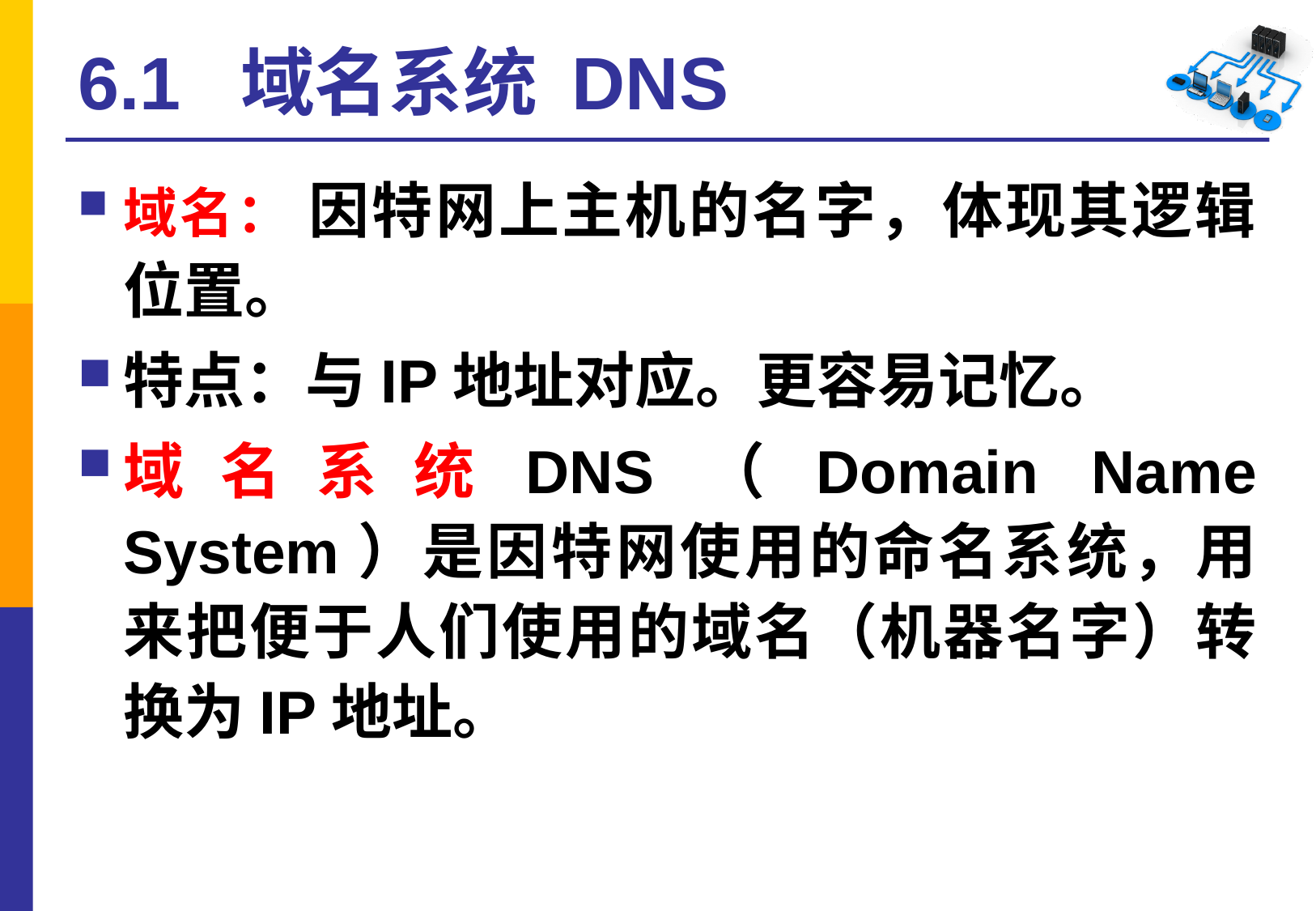

# 6.1  域名系统 DNS
域名： 因特网上主机的名字，体现其逻辑位置。
特点：与IP地址对应。更容易记忆。
域名系统DNS（Domain Name System）是因特网使用的命名系统，用来把便于人们使用的域名（机器名字）转换为IP地址。